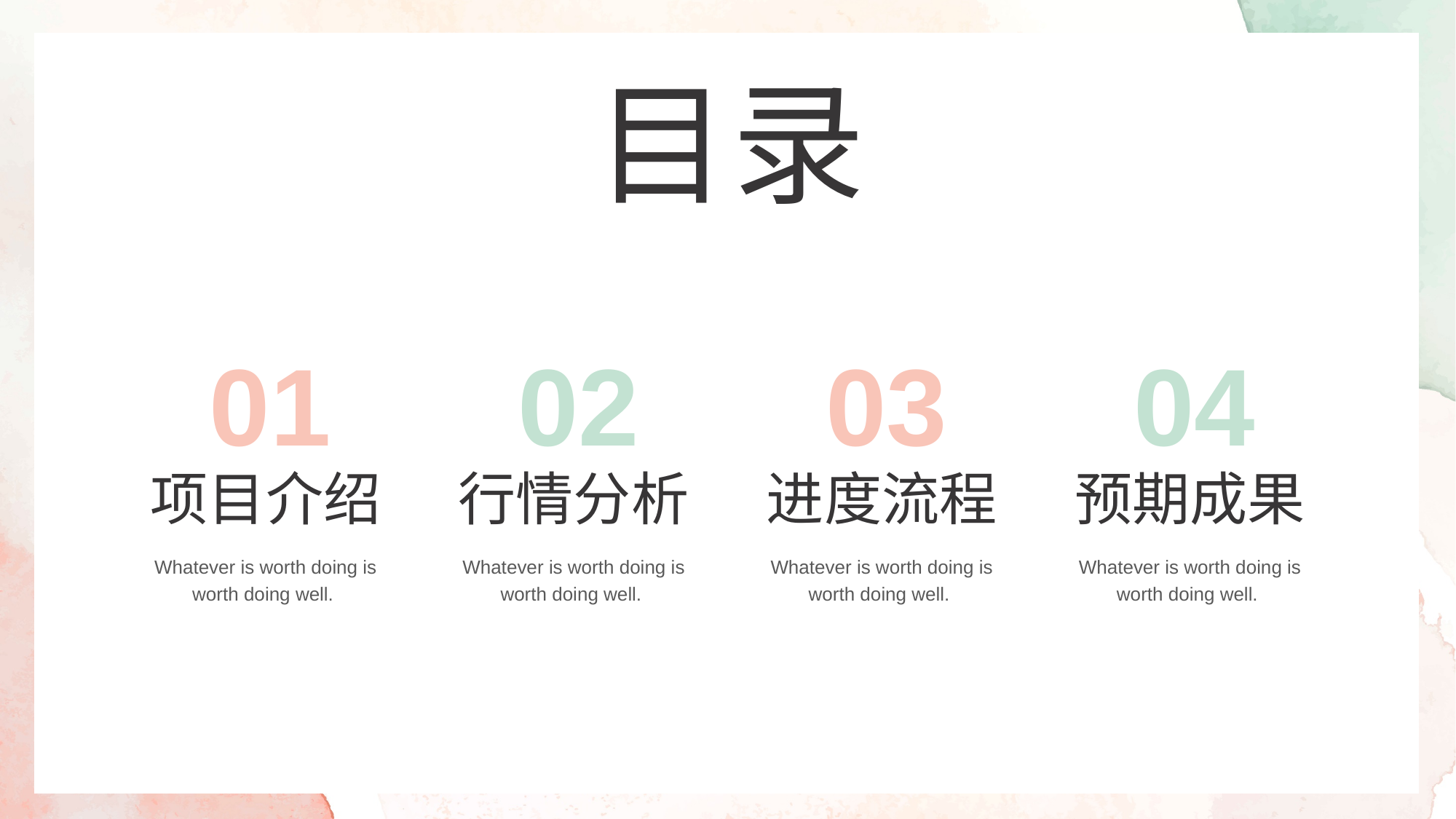

目录
01
02
03
04
项目介绍
行情分析
进度流程
预期成果
Whatever is worth doing is worth doing well.
Whatever is worth doing is worth doing well.
Whatever is worth doing is worth doing well.
Whatever is worth doing is worth doing well.